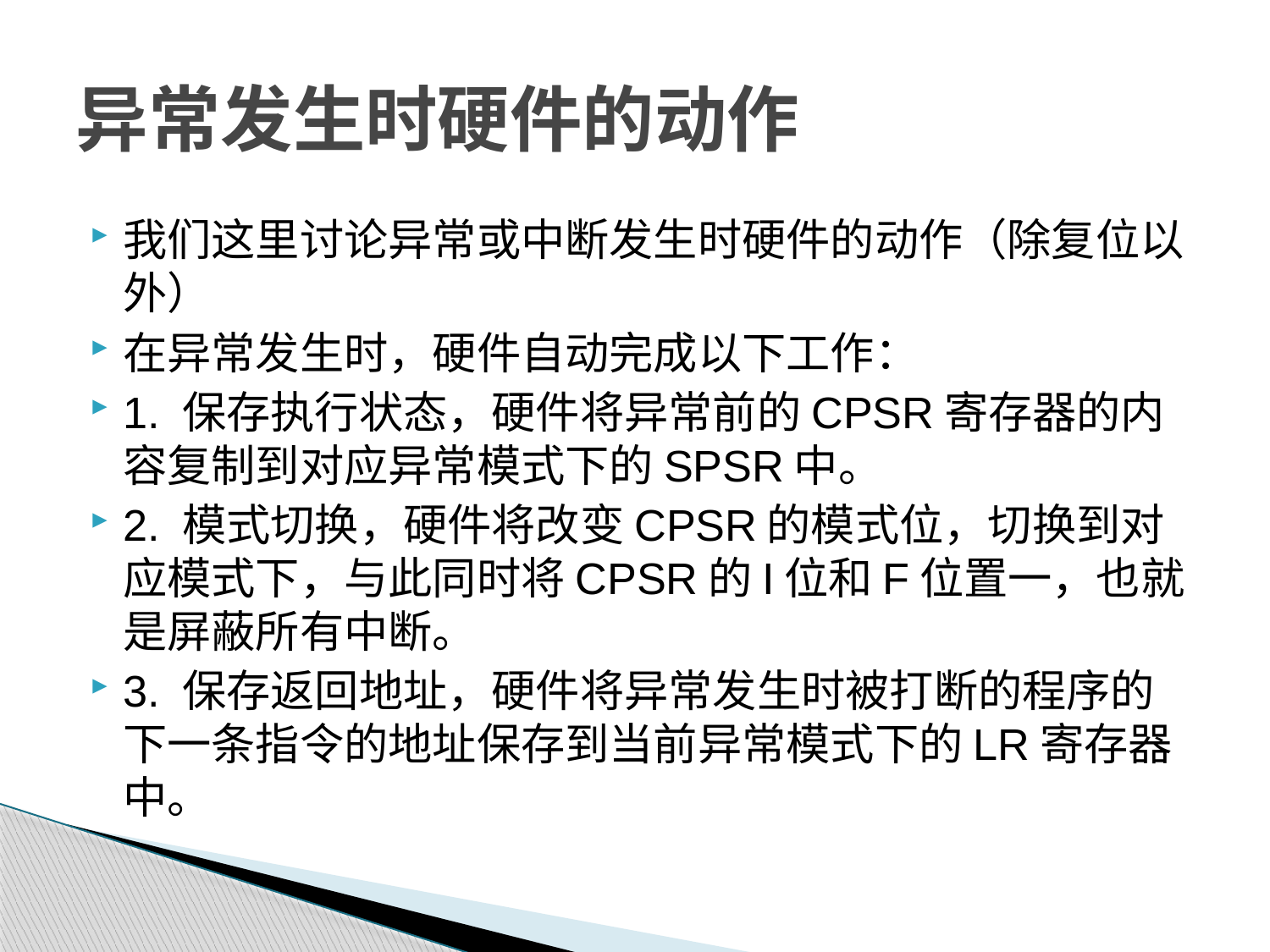

# 异常发生时硬件的动作
我们这里讨论异常或中断发生时硬件的动作（除复位以外）
在异常发生时，硬件自动完成以下工作：
1. 保存执行状态，硬件将异常前的CPSR寄存器的内容复制到对应异常模式下的SPSR中。
2. 模式切换，硬件将改变CPSR的模式位，切换到对应模式下，与此同时将CPSR的I位和F位置一，也就是屏蔽所有中断。
3. 保存返回地址，硬件将异常发生时被打断的程序的下一条指令的地址保存到当前异常模式下的LR寄存器中。